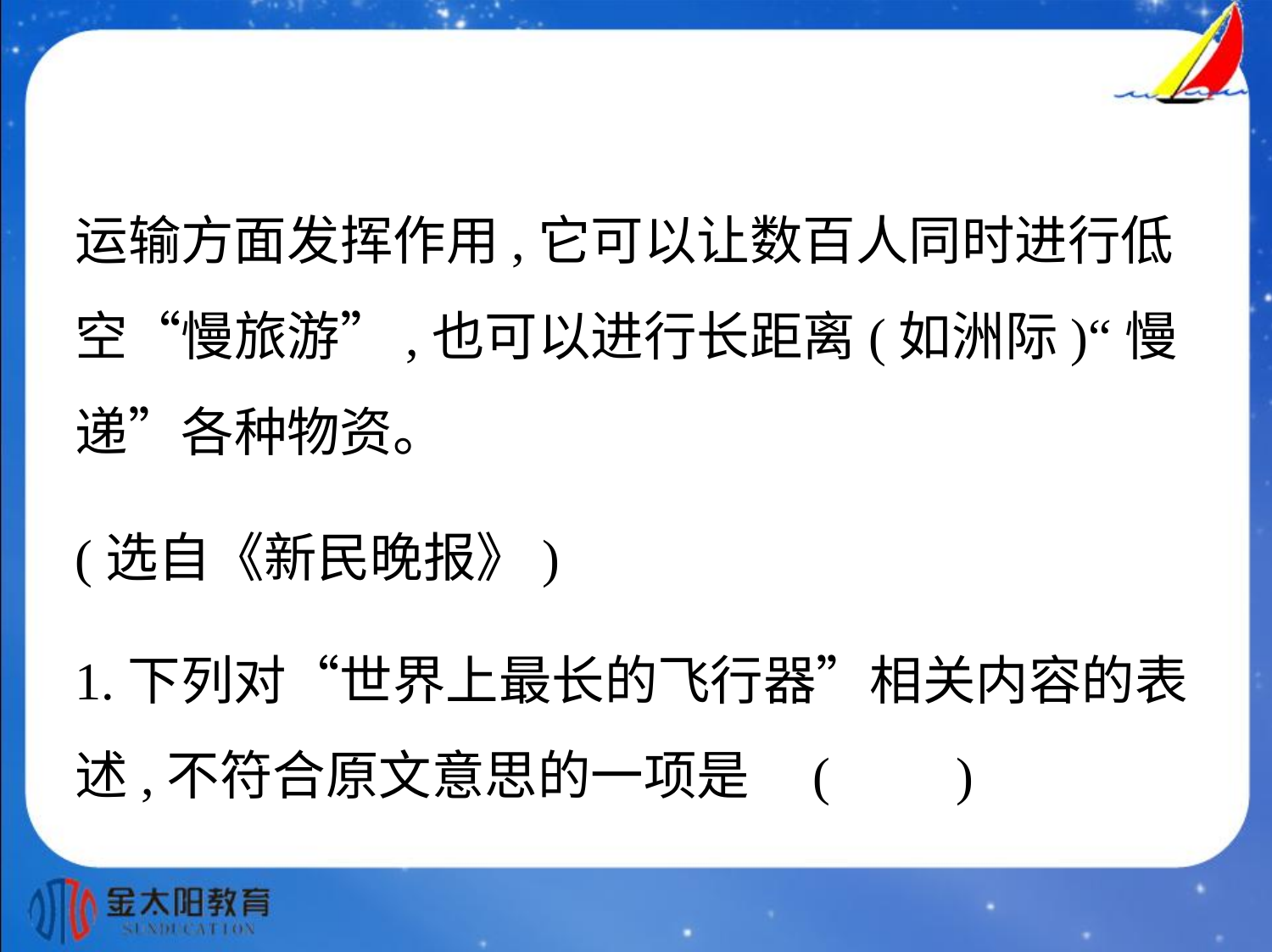

运输方面发挥作用,它可以让数百人同时进行低
空“慢旅游”,也可以进行长距离(如洲际)“慢
递”各种物资。
(选自《新民晚报》)
1.下列对“世界上最长的飞行器”相关内容的表
述,不符合原文意思的一项是 (　    )